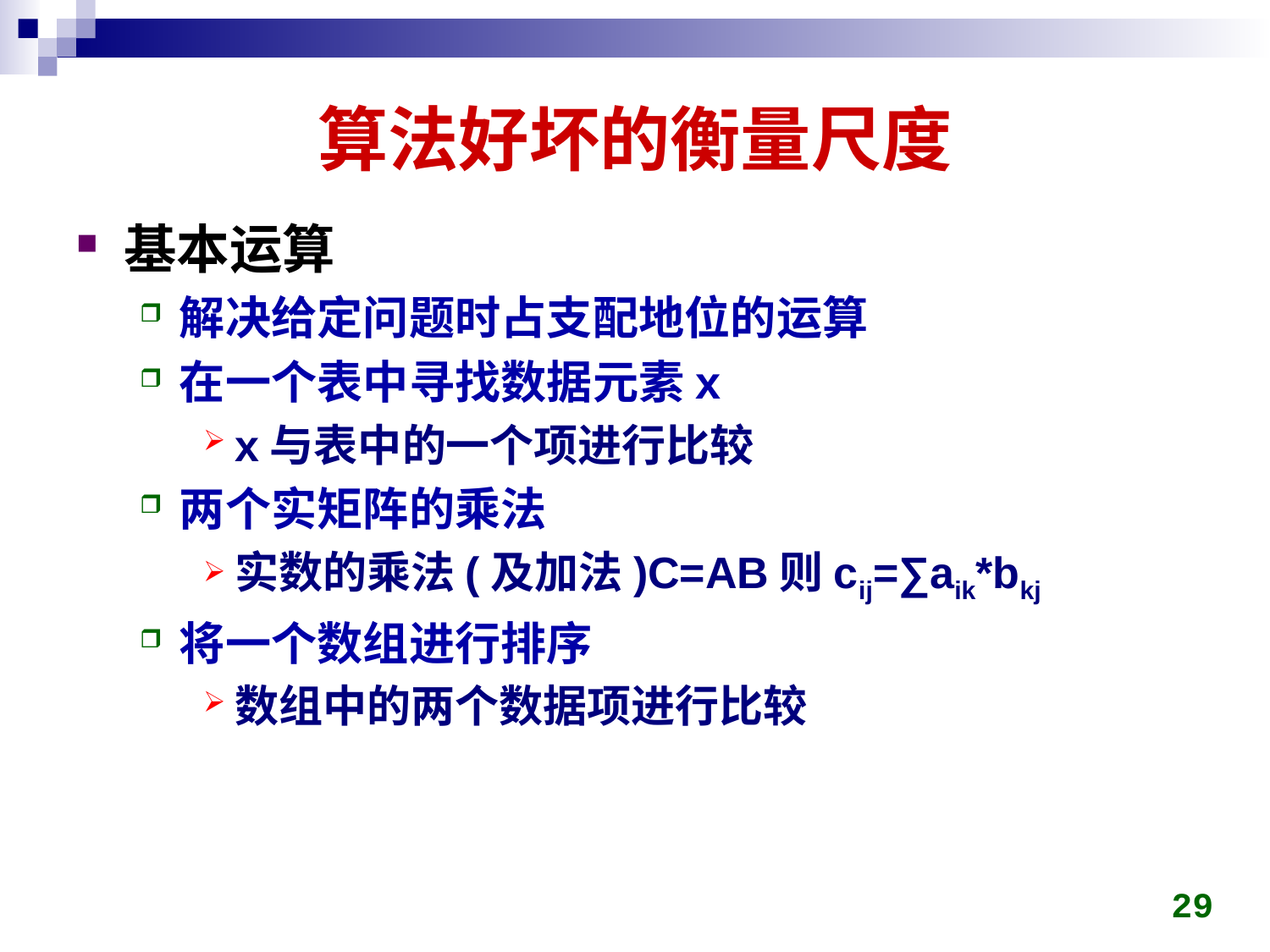

# 算法好坏的衡量尺度
基本运算
解决给定问题时占支配地位的运算
在一个表中寻找数据元素x
x与表中的一个项进行比较
两个实矩阵的乘法
实数的乘法(及加法)C=AB则cij=∑aik*bkj
将一个数组进行排序
数组中的两个数据项进行比较
29